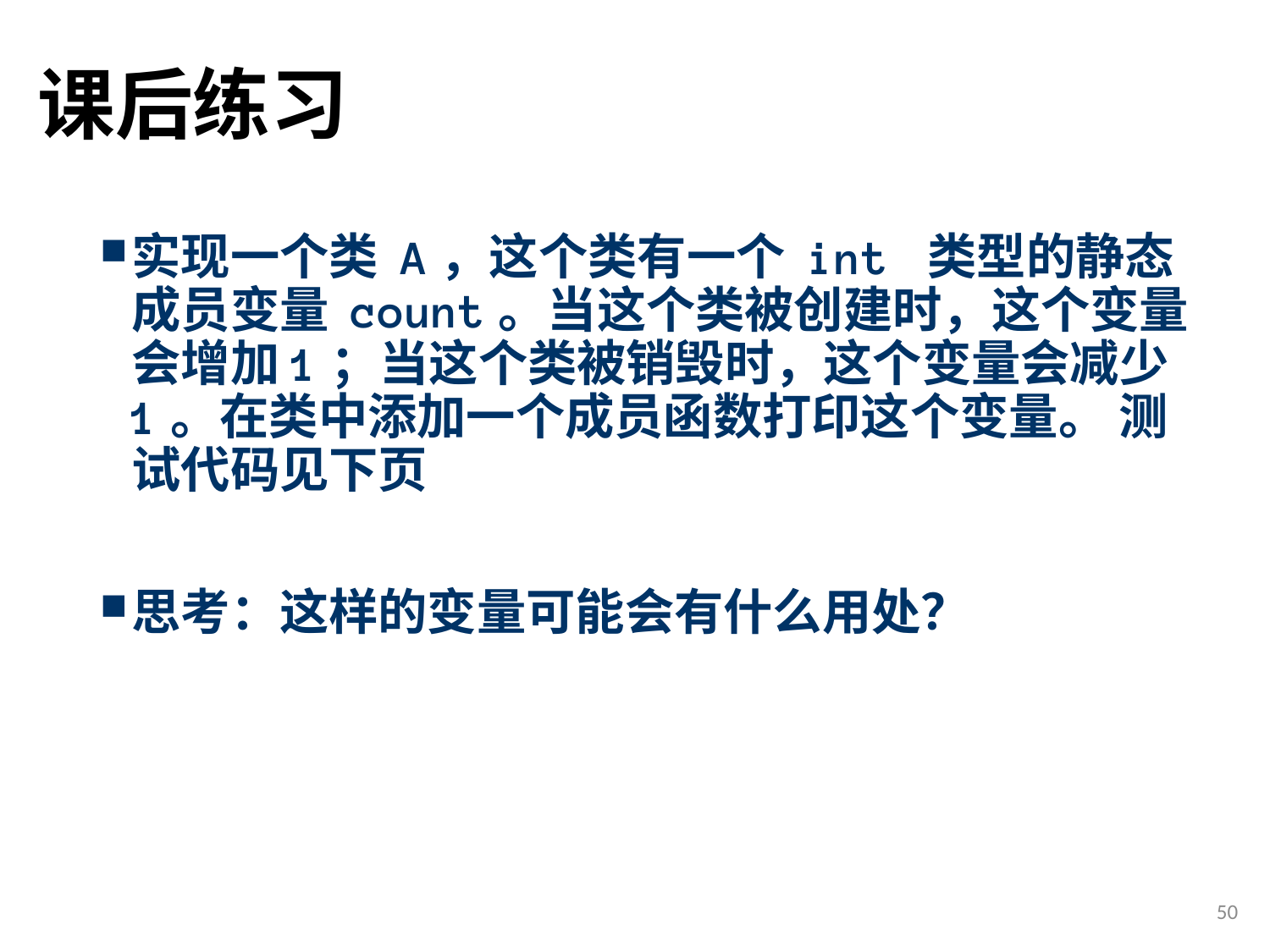

# 课后练习
实现一个类 A，这个类有一个 int 类型的静态成员变量 count。当这个类被创建时，这个变量会增加1；当这个类被销毁时，这个变量会减少1。在类中添加一个成员函数打印这个变量。 测试代码见下页

思考：这样的变量可能会有什么用处？

50